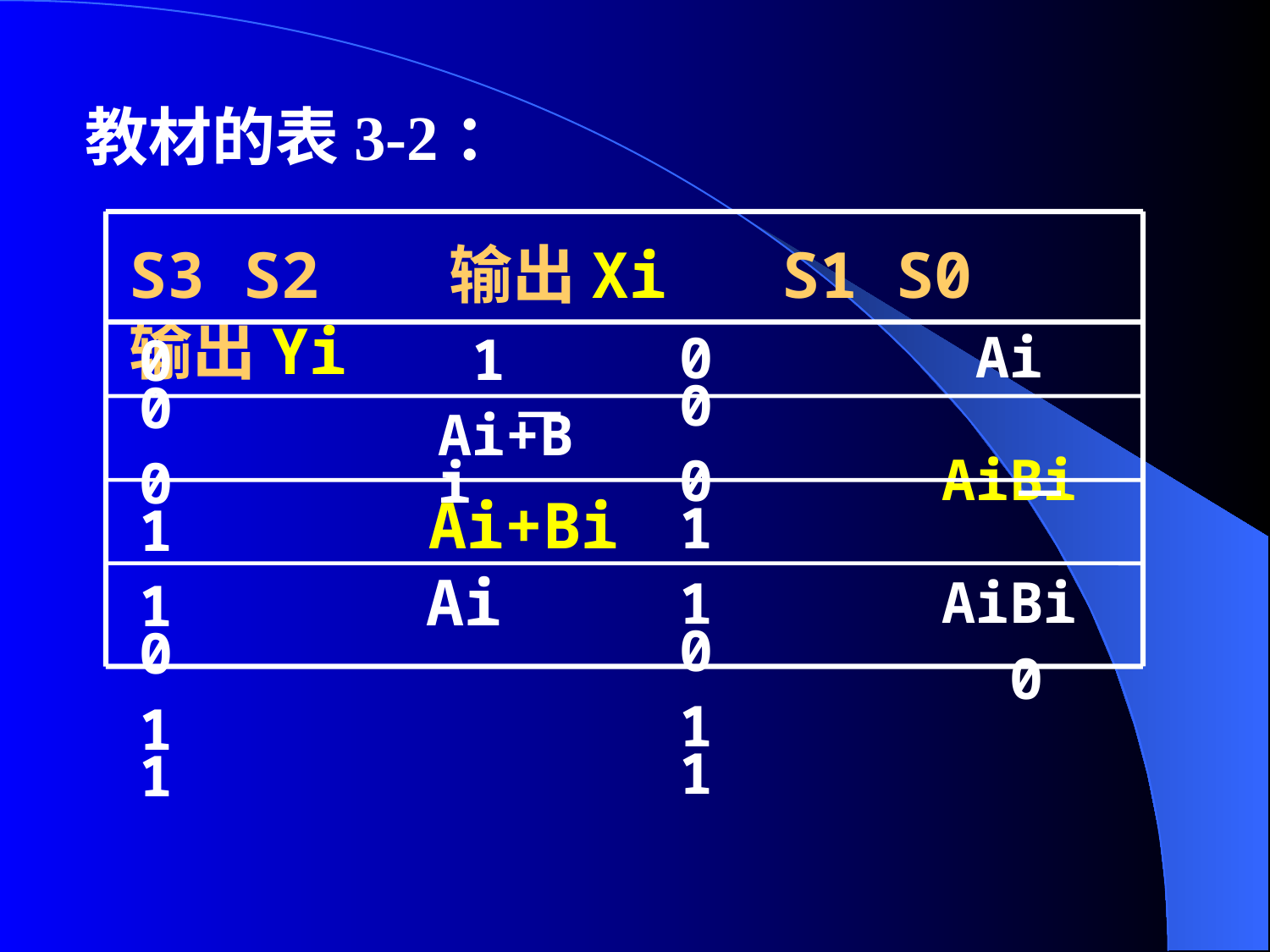

教材的表3-2：

S3 S2   输出Xi   S1 S0   输出Yi
 Ai
 AiBi
 AiBi
  0
0   0
0   1
1   0
1   1
 1
Ai+Bi
0   0
0   1
1   0
1   1

Ai+Bi
Ai